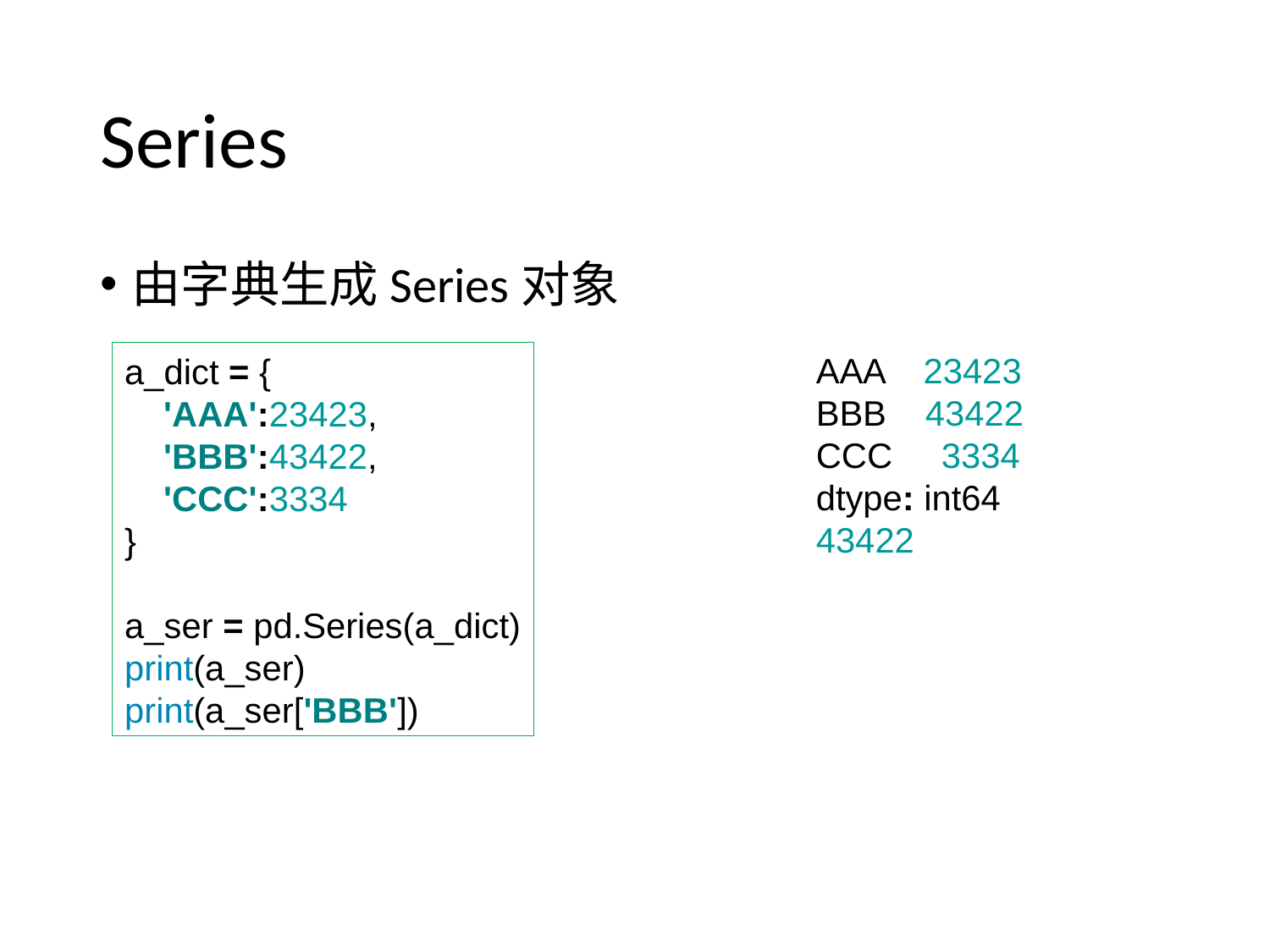

# Series
由字典生成Series对象
a_dict = {
    'AAA':23423,
    'BBB':43422,
    'CCC':3334
}
a_ser = pd.Series(a_dict)
print(a_ser)
print(a_ser['BBB'])
AAA    23423
BBB    43422
CCC     3334
dtype: int64
43422
5